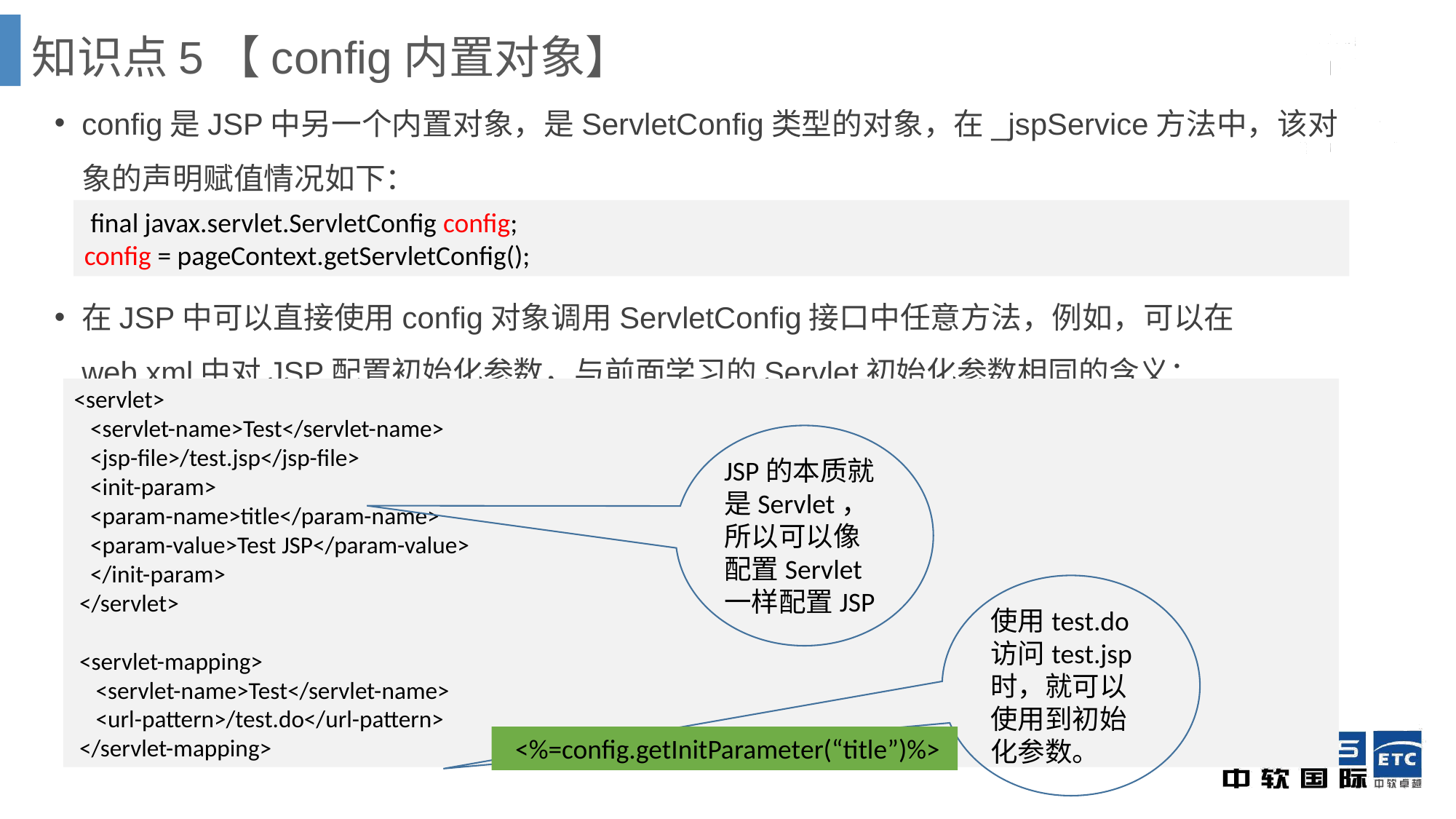

知识点5【config内置对象】
config是JSP中另一个内置对象，是ServletConfig类型的对象，在_jspService方法中，该对象的声明赋值情况如下：

在JSP中可以直接使用config对象调用ServletConfig接口中任意方法，例如，可以在web.xml中对JSP配置初始化参数，与前面学习的Servlet初始化参数相同的含义：

 final javax.servlet.ServletConfig config;
config = pageContext.getServletConfig();
<servlet>
   <servlet-name>Test</servlet-name>
   <jsp-file>/test.jsp</jsp-file>
   <init-param>
   <param-name>title</param-name>
   <param-value>Test JSP</param-value>
   </init-param>
 </servlet>

 <servlet-mapping>
    <servlet-name>Test</servlet-name>
    <url-pattern>/test.do</url-pattern>
 </servlet-mapping>
JSP的本质就是Servlet，所以可以像配置Servlet一样配置JSP
使用test.do访问test.jsp时，就可以使用到初始化参数。
 <%=config.getInitParameter(“title”)%>